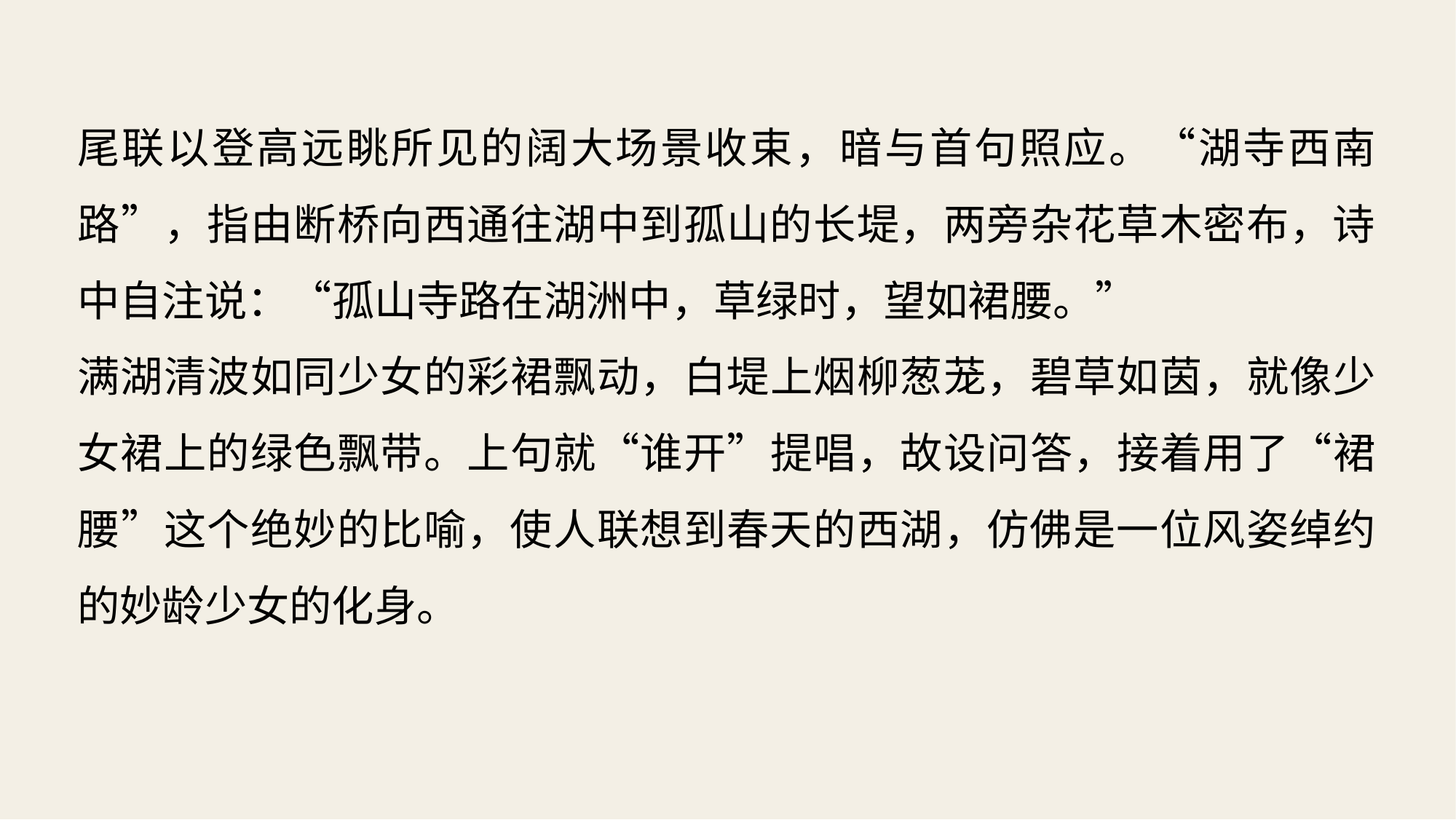

尾联以登高远眺所见的阔大场景收束，暗与首句照应。“湖寺西南路”，指由断桥向西通往湖中到孤山的长堤，两旁杂花草木密布，诗中自注说：“孤山寺路在湖洲中，草绿时，望如裙腰。”
满湖清波如同少女的彩裙飘动，白堤上烟柳葱茏，碧草如茵，就像少女裙上的绿色飘带。上句就“谁开”提唱，故设问答，接着用了“裙腰”这个绝妙的比喻，使人联想到春天的西湖，仿佛是一位风姿绰约的妙龄少女的化身。